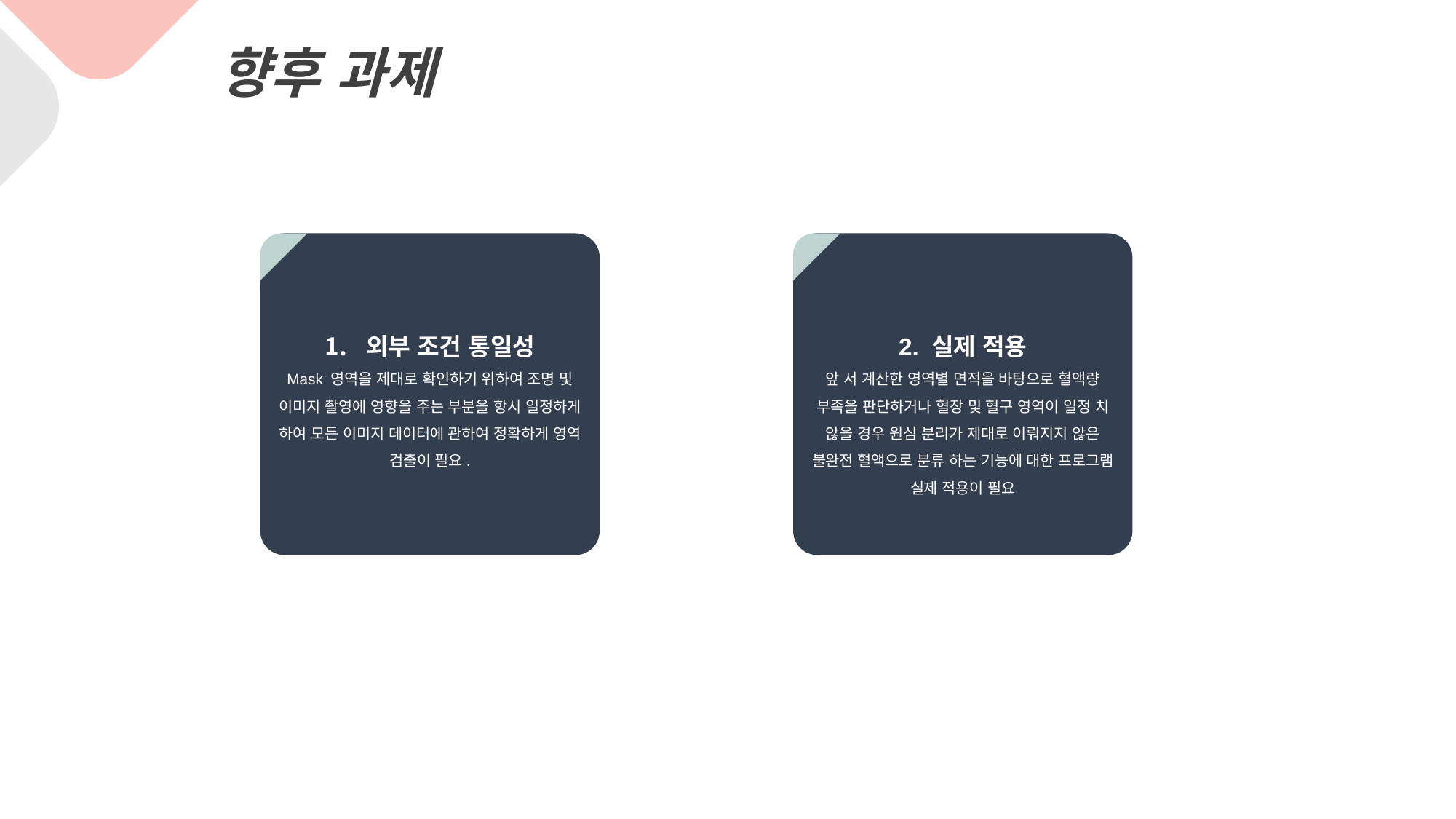

향후 과제

외부 조건 통일성
Mask 영역을 제대로 확인하기 위하여 조명 및 이미지 촬영에 영향을 주는 부분을 항시 일정하게 하여 모든 이미지 데이터에 관하여 정확하게 영역 검출이 필요.

2. 실제 적용
앞 서 계산한 영역별 면적을 바탕으로 혈액량 부족을 판단하거나 혈장 및 혈구 영역이 일정 치 않을 경우 원심 분리가 제대로 이뤄지지 않은 불완전 혈액으로 분류 하는 기능에 대한 프로그램 실제 적용이 필요